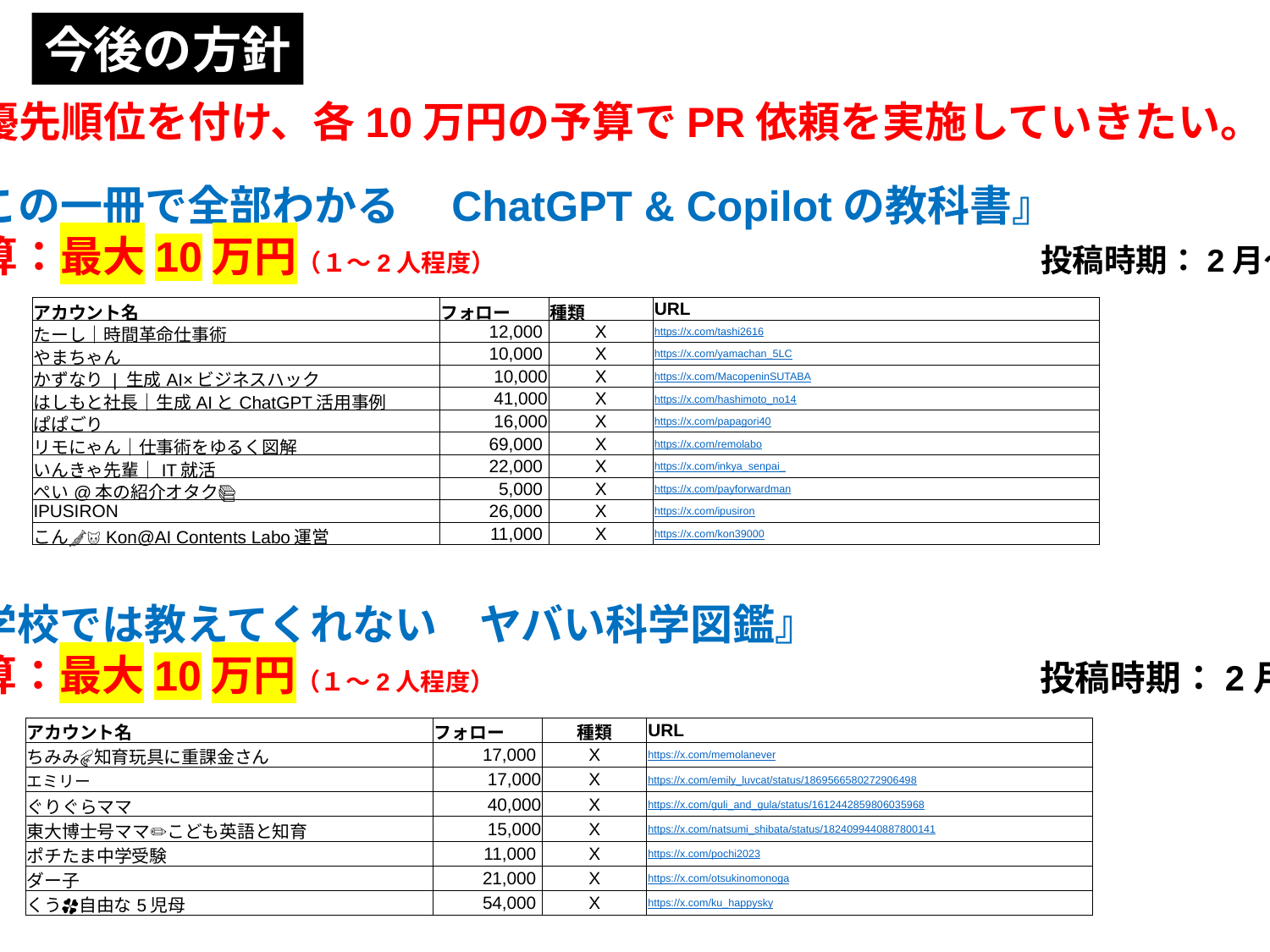

今後の方針
優先順位を付け、各10万円の予算でPR依頼を実施していきたい。
『この一冊で全部わかる　ChatGPT & Copilotの教科書』
予算：最大10万円（１～2人程度）　　　　　　　　　　　　　　　　　　　　　　投稿時期：2月～
| アカウント名 | フォロー | 種類 | URL |
| --- | --- | --- | --- |
| たーし｜時間革命仕事術 | 12,000 | X | https://x.com/tashi2616 |
| やまちゃん | 10,000 | X | https://x.com/yamachan\_5LC |
| かずなり | 生成AI×ビジネスハック | 10,000 | X | https://x.com/MacopeninSUTABA |
| はしもと社長｜生成AIとChatGPT活用事例 | 41,000 | X | https://x.com/hashimoto\_no14 |
| ぱぱごり | 16,000 | X | https://x.com/papagori40 |
| リモにゃん｜仕事術をゆるく図解 | 69,000 | X | https://x.com/remolabo |
| いんきゃ先輩｜IT就活 | 22,000 | X | https://x.com/inkya\_senpai\_ |
| ぺい@本の紹介オタク📚 | 5,000 | X | https://x.com/payforwardman |
| IPUSIRON | 26,000 | X | https://x.com/ipusiron |
| こん🎺🐱Kon@AI Contents Labo運営 | 11,000 | X | https://x.com/kon39000 |
『学校では教えてくれない　ヤバい科学図鑑』
予算：最大10万円（１～2人程度）　　　　　　　　　　　　　　　　　　　　　　投稿時期：2月～
| アカウント名 | フォロー | 種類 | URL |
| --- | --- | --- | --- |
| ちみみ🦐知育玩具に重課金さん | 17,000 | X | https://x.com/memolanever |
| エミリー | 17,000 | X | https://x.com/emily\_luvcat/status/1869566580272906498 |
| ぐりぐらママ | 40,000 | X | https://x.com/guli\_and\_gula/status/1612442859806035968 |
| 東大博士号ママ✏️こども英語と知育 | 15,000 | X | https://x.com/natsumi\_shibata/status/1824099440887800141 |
| ポチたま中学受験 | 11,000 | X | https://x.com/pochi2023 |
| ダー子 | 21,000 | X | https://x.com/otsukinomonoga |
| くう🍀自由な5児母 | 54,000 | X | https://x.com/ku\_happysky |